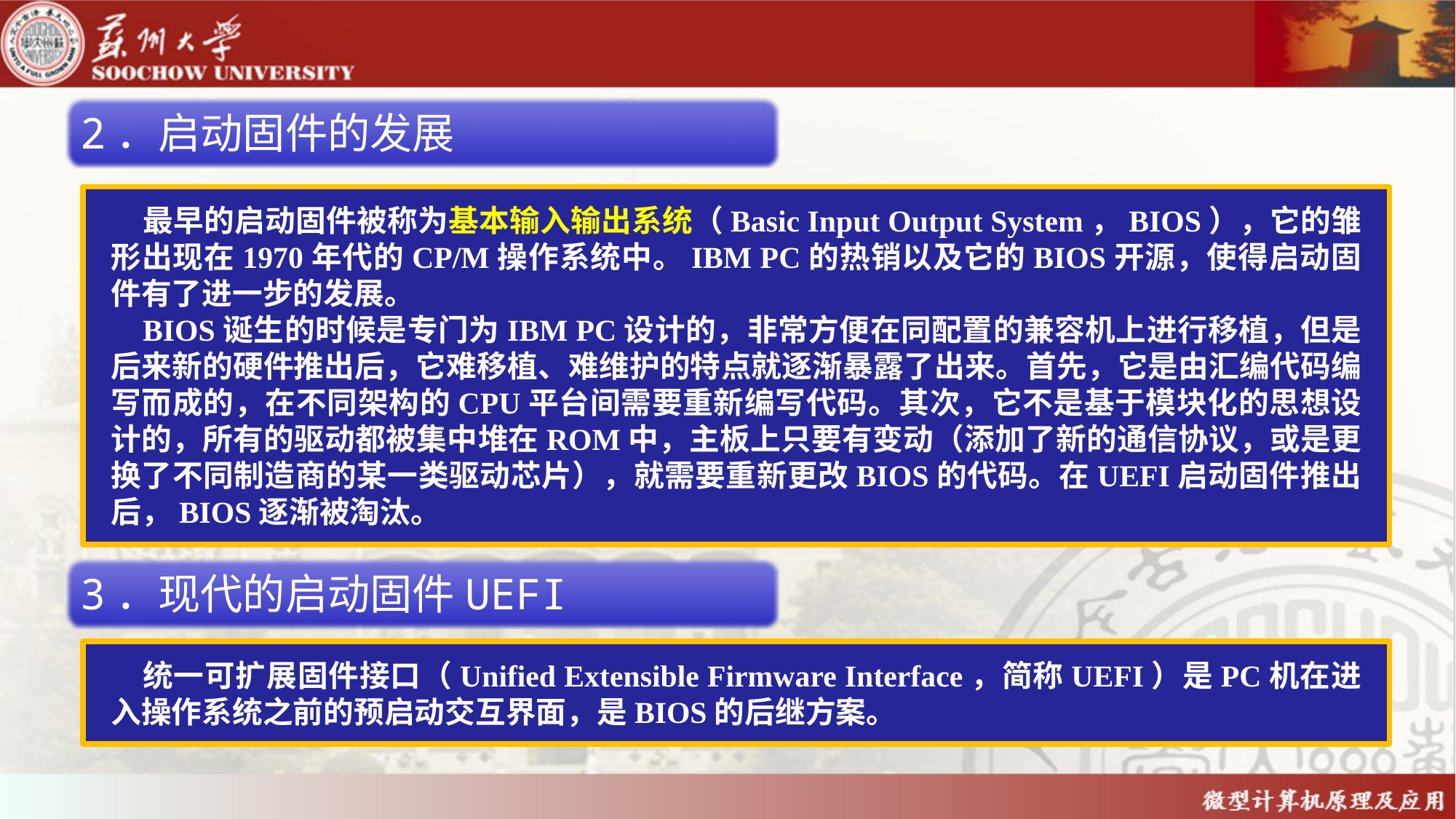

2．启动固件的发展
最早的启动固件被称为基本输入输出系统（Basic Input Output System，BIOS），它的雏形出现在1970年代的CP/M操作系统中。IBM PC的热销以及它的BIOS开源，使得启动固件有了进一步的发展。
BIOS诞生的时候是专门为IBM PC设计的，非常方便在同配置的兼容机上进行移植，但是后来新的硬件推出后，它难移植、难维护的特点就逐渐暴露了出来。首先，它是由汇编代码编写而成的，在不同架构的CPU平台间需要重新编写代码。其次，它不是基于模块化的思想设计的，所有的驱动都被集中堆在ROM中，主板上只要有变动（添加了新的通信协议，或是更换了不同制造商的某一类驱动芯片），就需要重新更改BIOS的代码。在UEFI启动固件推出后，BIOS逐渐被淘汰。
3．现代的启动固件UEFI
统一可扩展固件接口（Unified Extensible Firmware Interface，简称UEFI）是PC机在进入操作系统之前的预启动交互界面，是BIOS的后继方案。